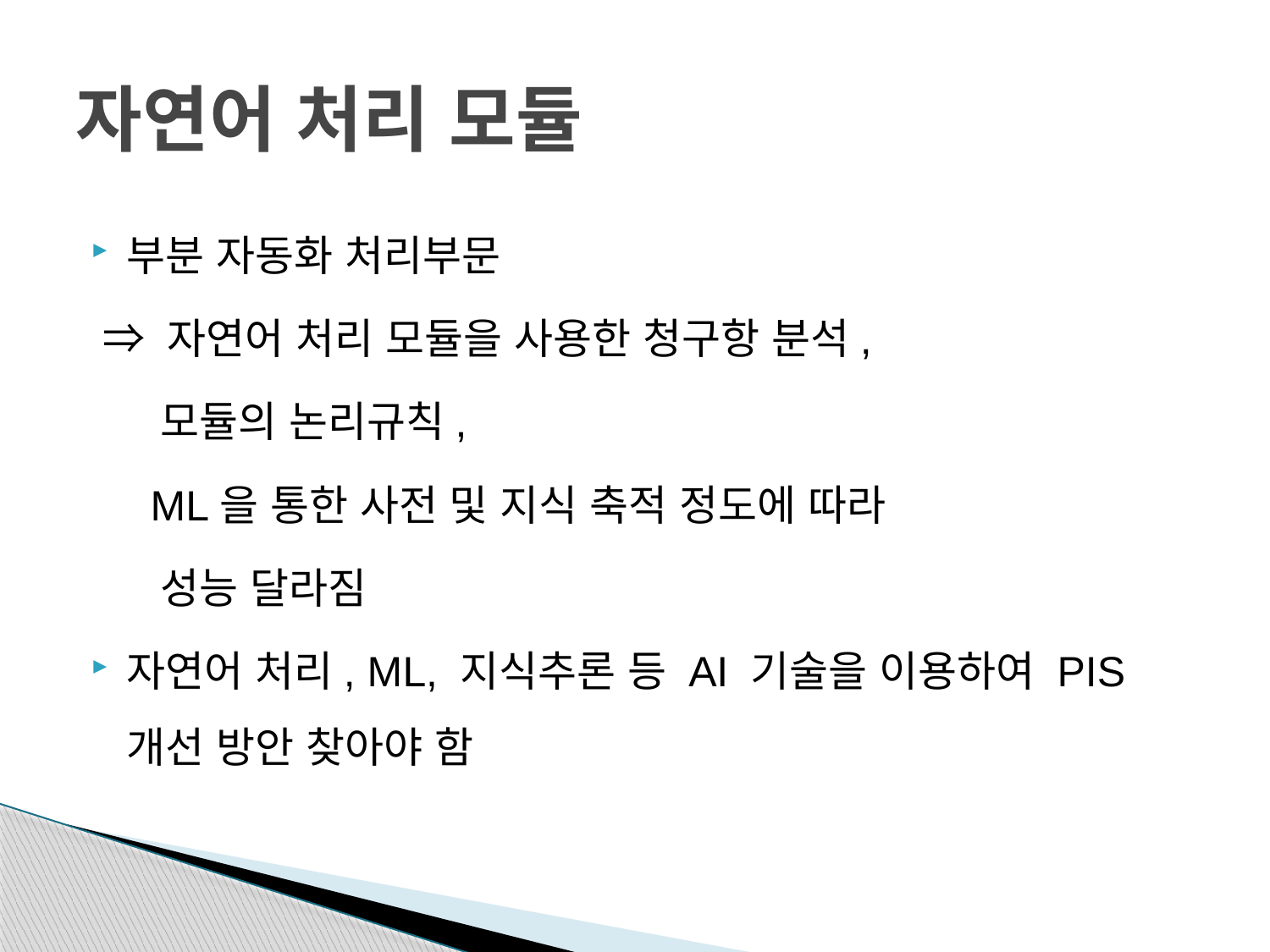

# 자연어 처리 모듈
부분 자동화 처리부문
 ⇒ 자연어 처리 모듈을 사용한 청구항 분석,
     모듈의 논리규칙,
     ML을 통한 사전 및 지식 축적 정도에 따라
     성능 달라짐
자연어 처리, ML, 지식추론 등 AI 기술을 이용하여 PIS 개선 방안 찾아야 함